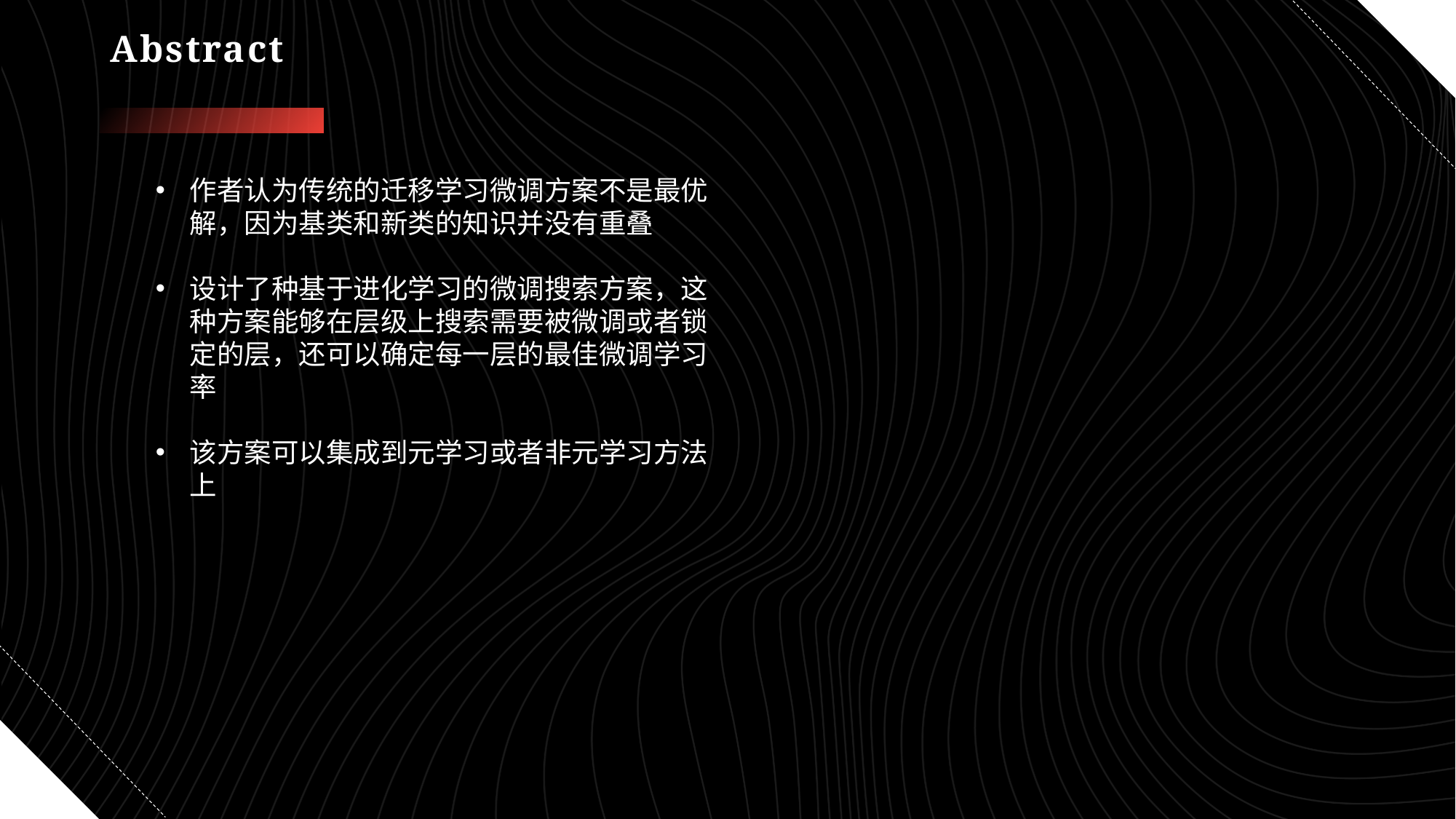

# Abstract
作者认为传统的迁移学习微调方案不是最优解，因为基类和新类的知识并没有重叠

设计了种基于进化学习的微调搜索方案，这种方案能够在层级上搜索需要被微调或者锁定的层，还可以确定每一层的最佳微调学习率

该方案可以集成到元学习或者非元学习方法上